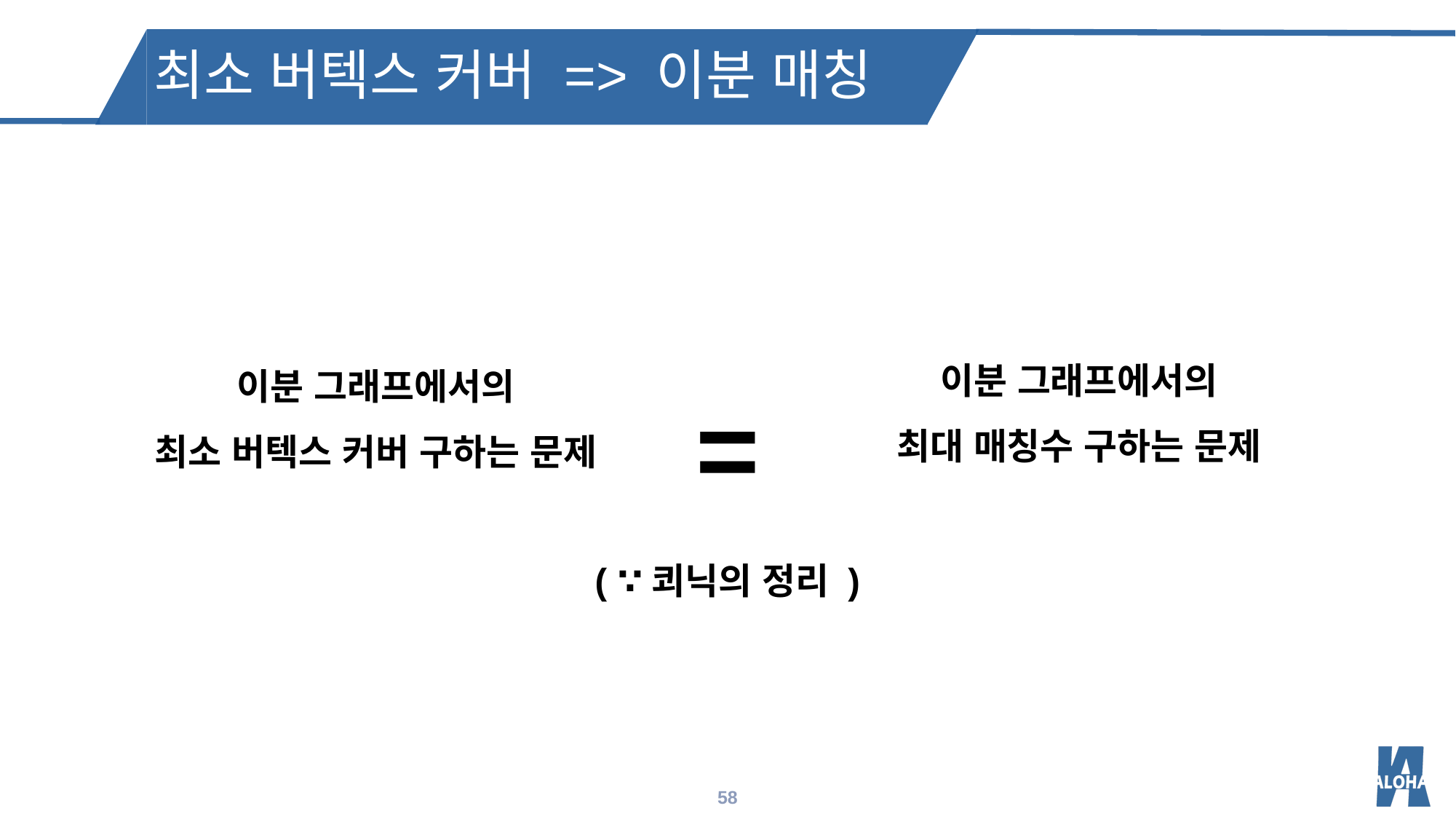

최소 버텍스 커버 => 이분 매칭
=
이분 그래프에서의
최대 매칭수 구하는 문제
이분 그래프에서의
최소 버텍스 커버 구하는 문제
( ∵쾨닉의 정리 )
58